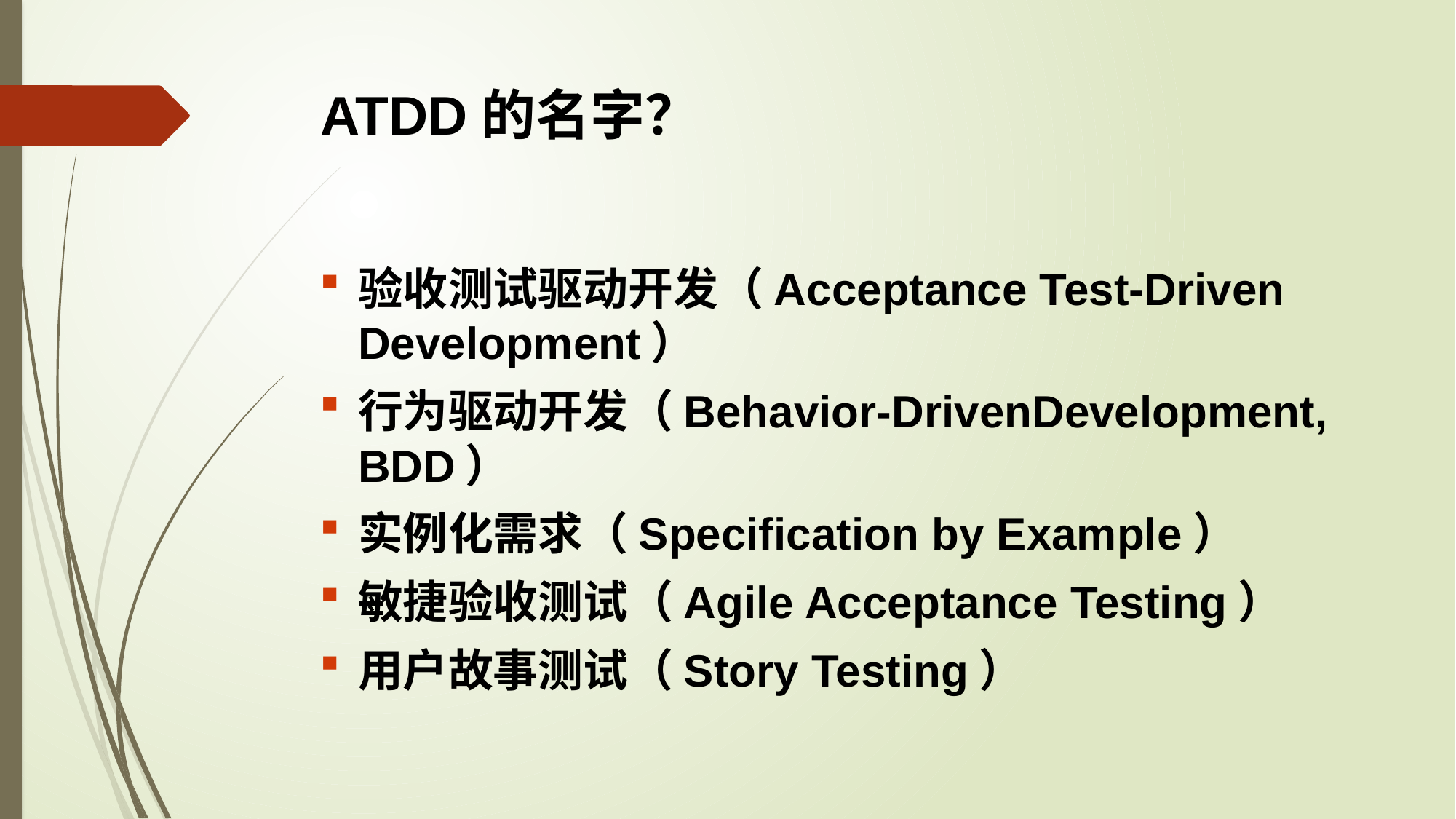

# ATDD的名字？
验收测试驱动开发（Acceptance Test-Driven Development）
行为驱动开发（Behavior-DrivenDevelopment, BDD）
实例化需求（Specification by Example）
敏捷验收测试（Agile Acceptance Testing）
用户故事测试（Story Testing）